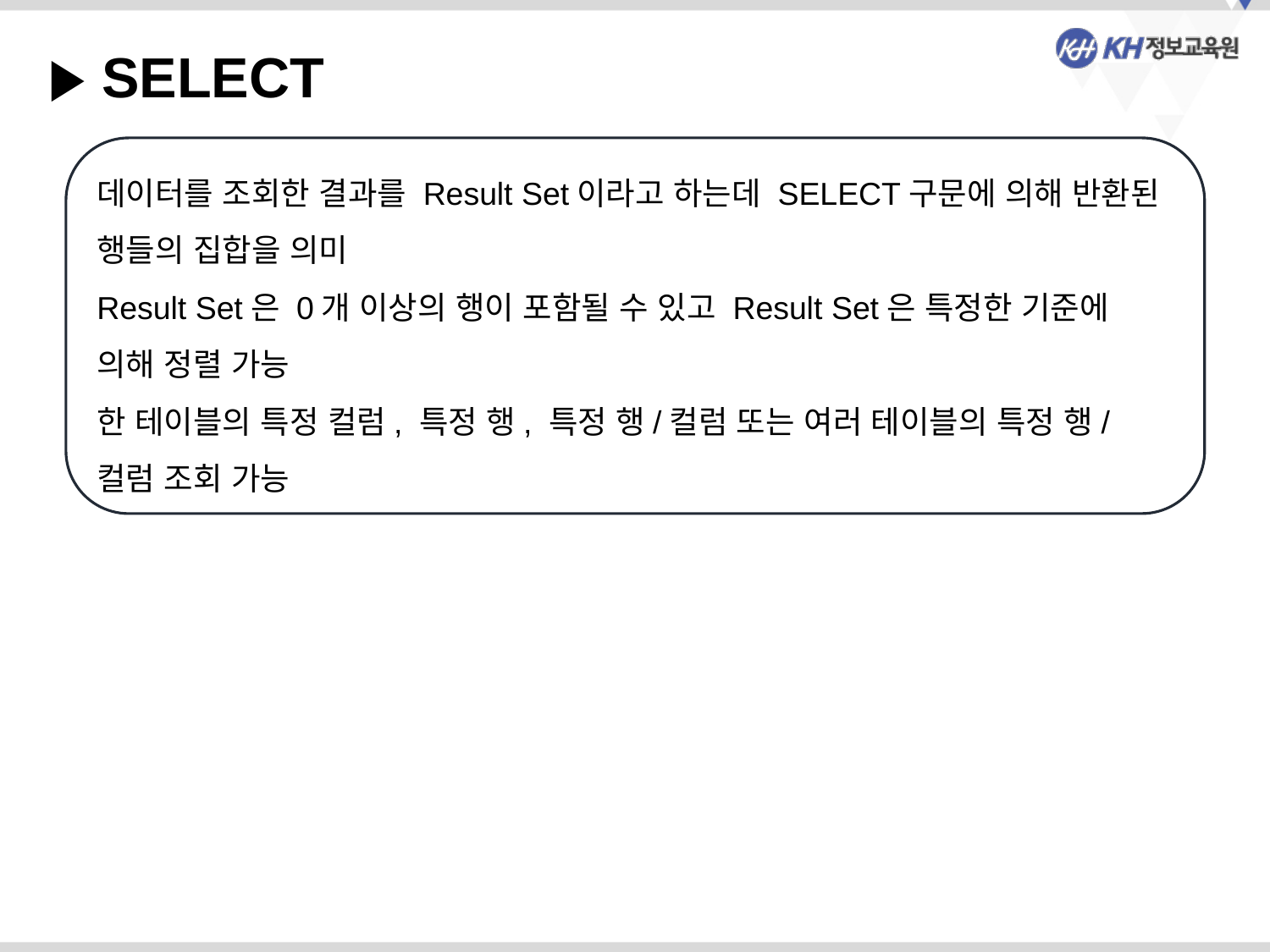

▶ SELECT
데이터를 조회한 결과를 Result Set이라고 하는데 SELECT구문에 의해 반환된 행들의 집합을 의미
Result Set은 0개 이상의 행이 포함될 수 있고 Result Set은 특정한 기준에 의해 정렬 가능
한 테이블의 특정 컬럼, 특정 행, 특정 행/컬럼 또는 여러 테이블의 특정 행/컬럼 조회 가능